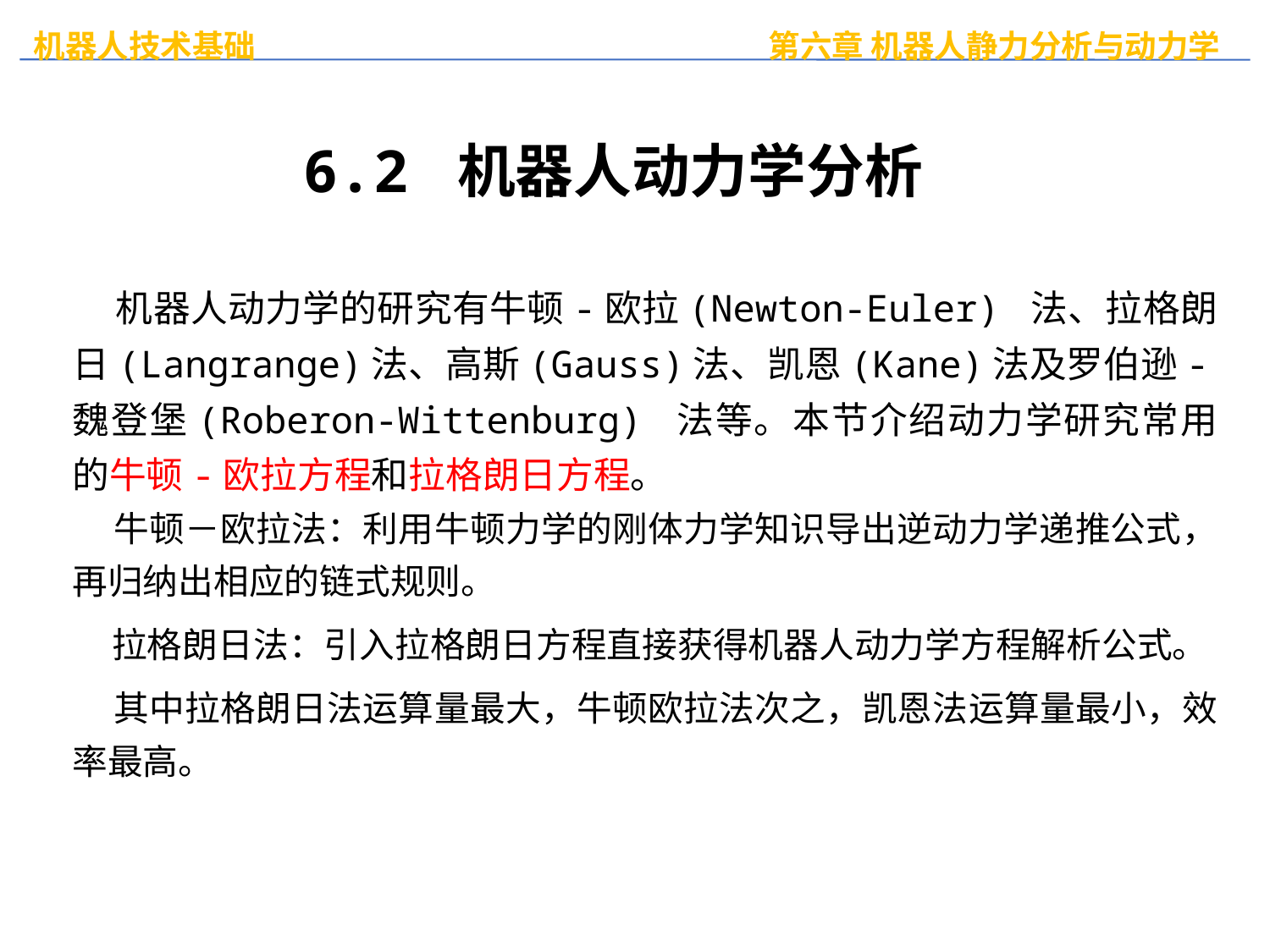

# 6.2 机器人动力学分析
    机器人动力学的研究有牛顿-欧拉(Newton-Euler) 法、拉格朗日(Langrange)法、高斯(Gauss)法、凯恩(Kane)法及罗伯逊-魏登堡(Roberon-Wittenburg) 法等。本节介绍动力学研究常用的牛顿-欧拉方程和拉格朗日方程。
    牛顿－欧拉法：利用牛顿力学的刚体力学知识导出逆动力学递推公式，再归纳出相应的链式规则。
    拉格朗日法：引入拉格朗日方程直接获得机器人动力学方程解析公式。
    其中拉格朗日法运算量最大，牛顿欧拉法次之，凯恩法运算量最小，效率最高。